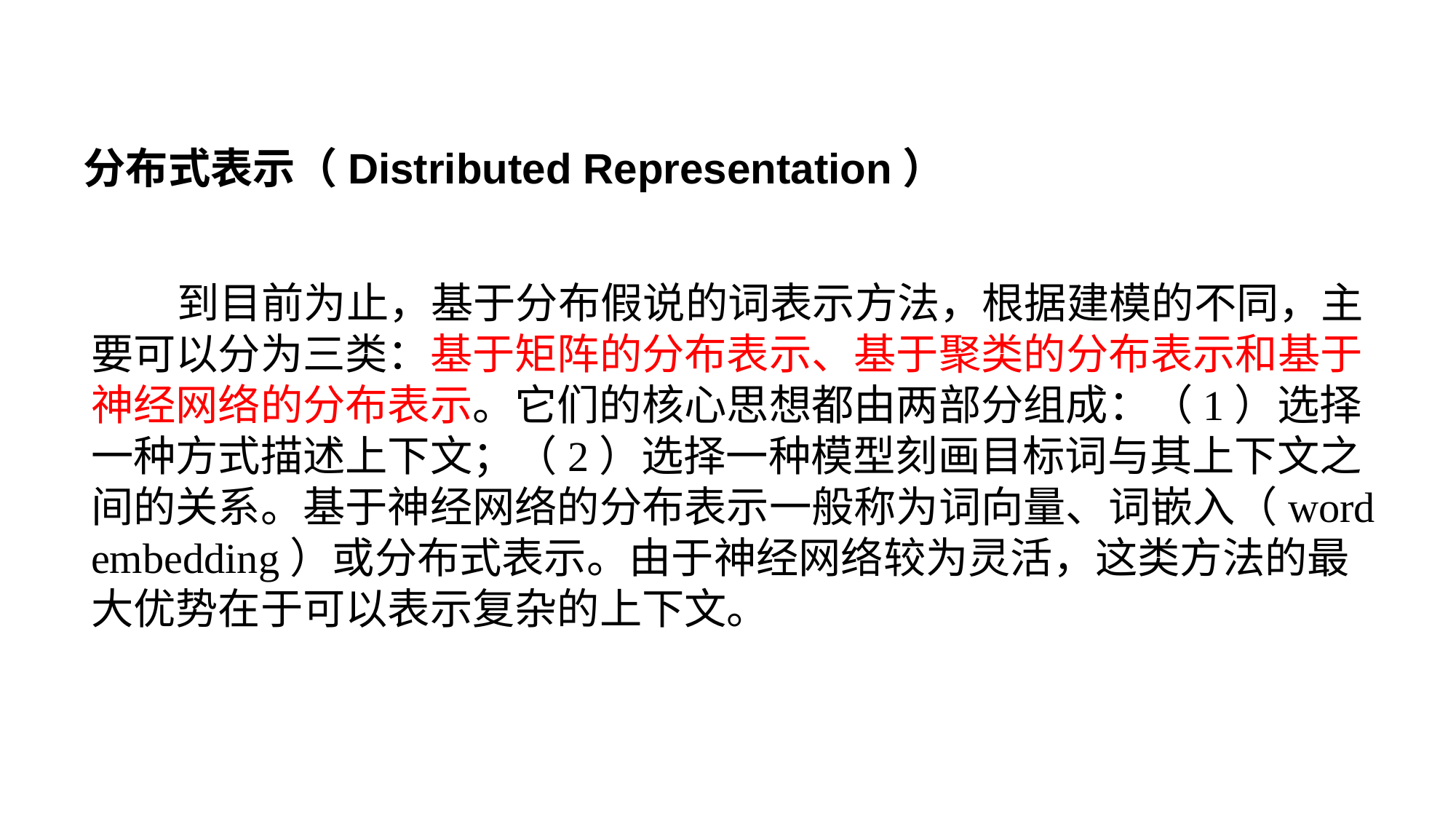

分布式表示（Distributed Representation）
        到目前为止，基于分布假说的词表示方法，根据建模的不同，主要可以分为三类：基于矩阵的分布表示、基于聚类的分布表示和基于神经网络的分布表示。它们的核心思想都由两部分组成：（1）选择一种方式描述上下文；（2）选择一种模型刻画目标词与其上下文之间的关系。基于神经网络的分布表示一般称为词向量、词嵌入（word embedding）或分布式表示。由于神经网络较为灵活，这类方法的最大优势在于可以表示复杂的上下文。